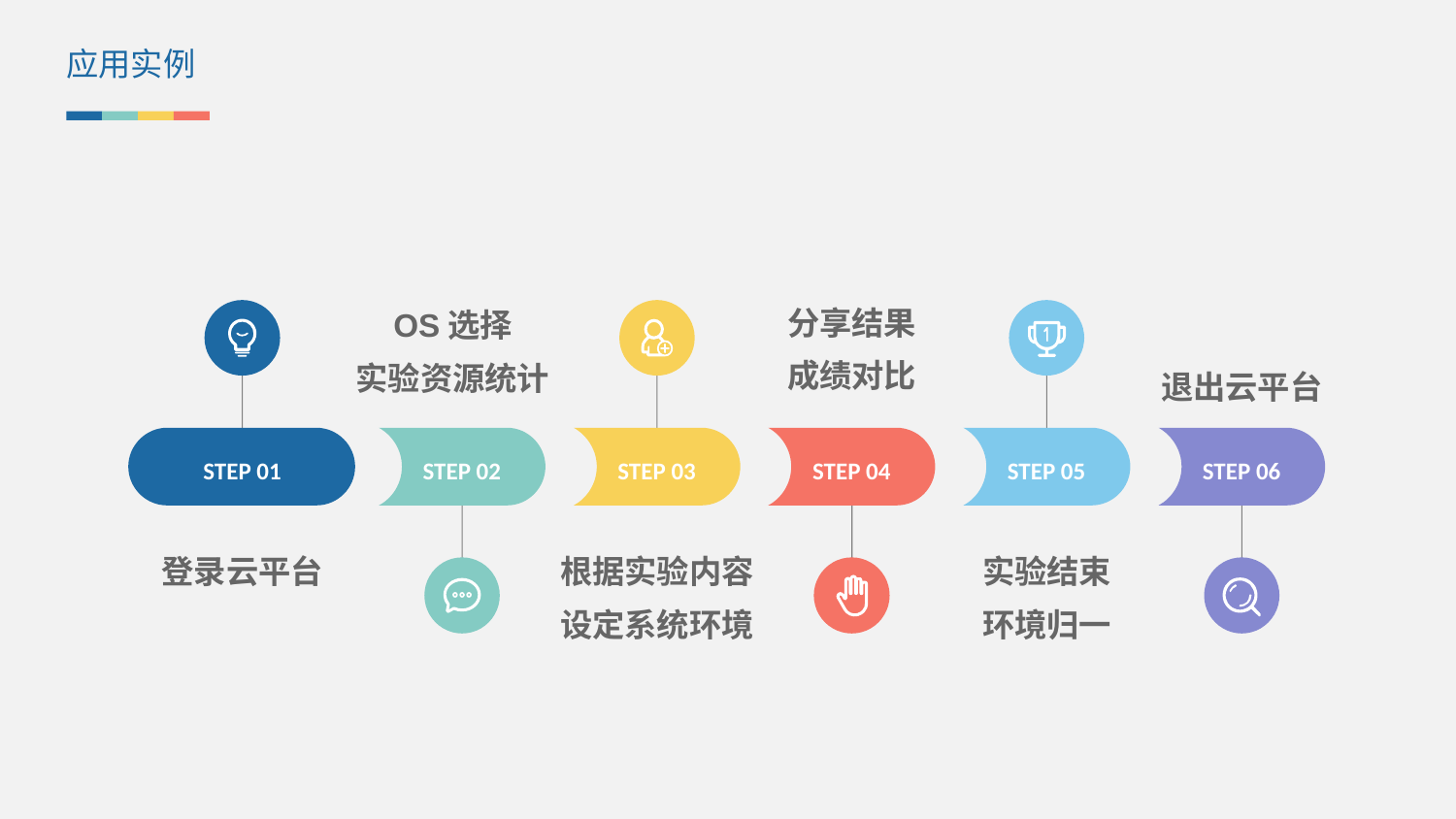

应用实例

分享结果
成绩对比
OS选择
实验资源统计

退出云平台

STEP 01
STEP 02
STEP 03
STEP 04
STEP 05
STEP 06

登录云平台
根据实验内容
设定系统环境
实验结束
环境归一